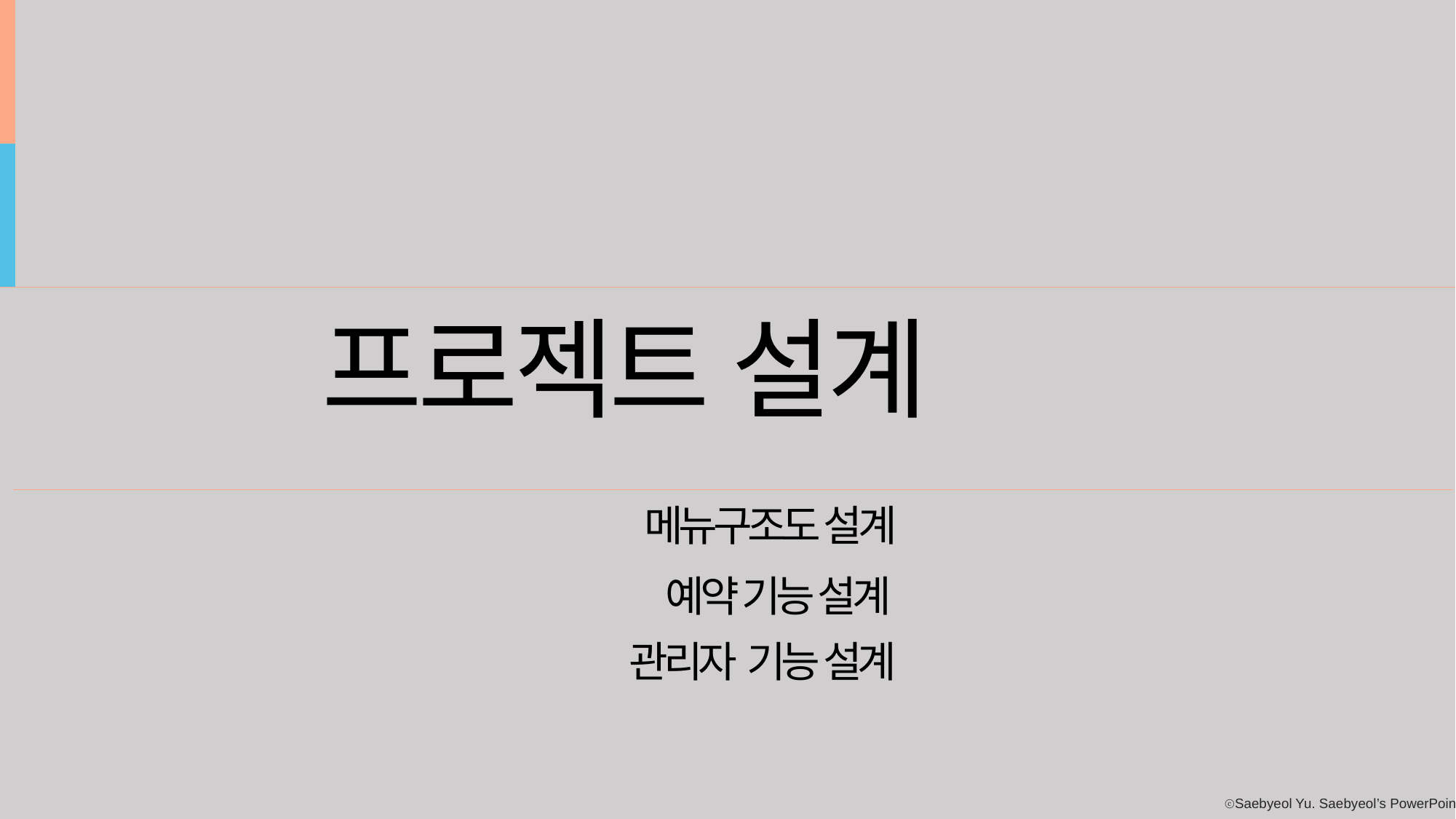

프로젝트 설계
메뉴구조도 설계
예약 기능 설계
관리자  기능 설계